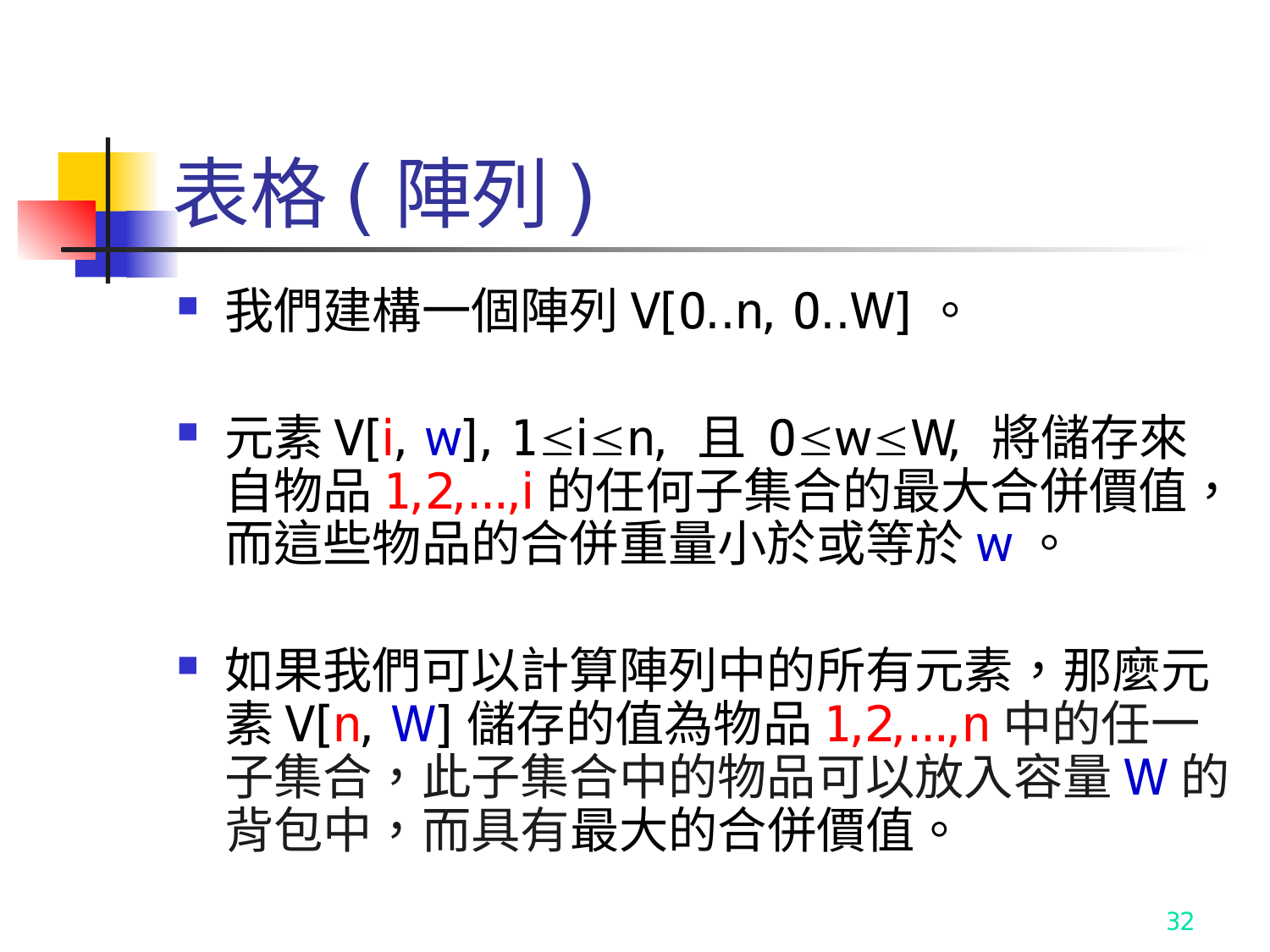

# 表格(陣列)
我們建構一個陣列V[0..n, 0..W]。

元素V[i, w], 1≤i≤n, 且 0≤w≤W, 將儲存來自物品1,2,…,i的任何子集合的最大合併價值，而這些物品的合併重量小於或等於w。

如果我們可以計算陣列中的所有元素，那麼元素V[n, W]儲存的值為物品1,2,…,n中的任一子集合，此子集合中的物品可以放入容量W的背包中，而具有最大的合併價值。
32